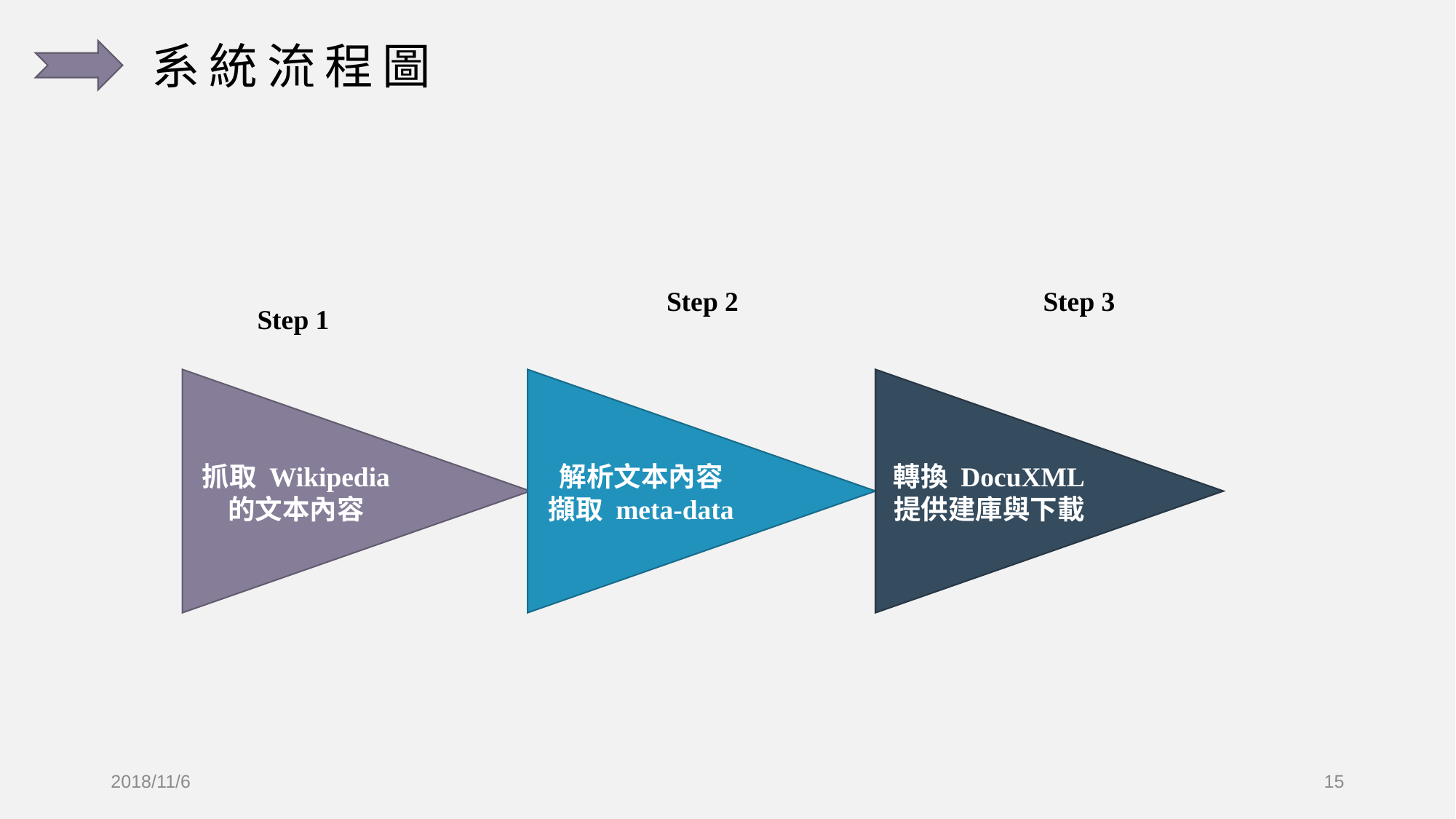

系統流程圖

Step 2
Step 3
Step 1

抓取 Wikipedia
的文本內容

解析文本內容
擷取 meta-data
轉換 DocuXML
提供建庫與下載
2018/11/6
15